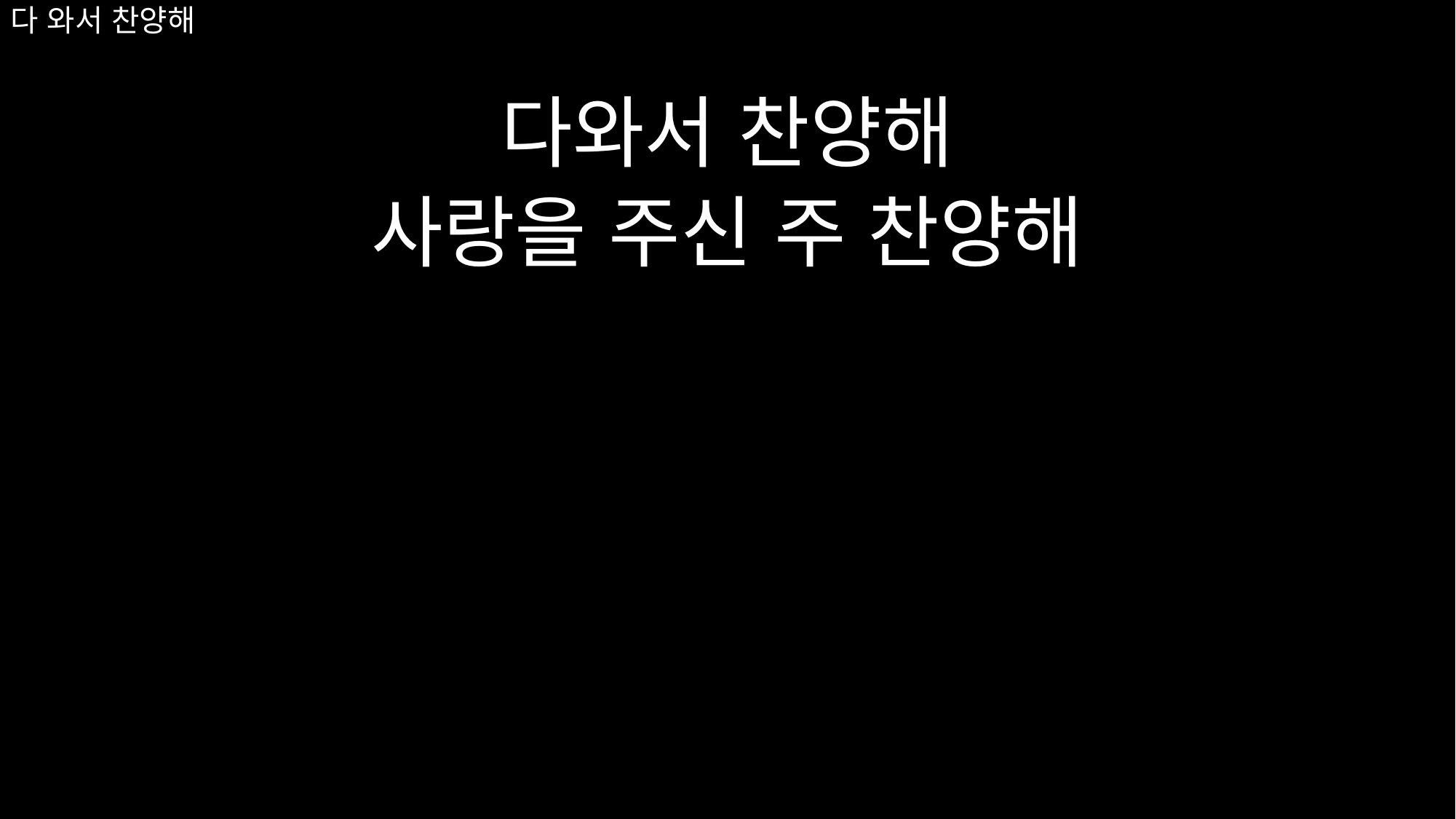

# 다 와서 찬양해
다와서 찬양해
사랑을 주신 주 찬양해